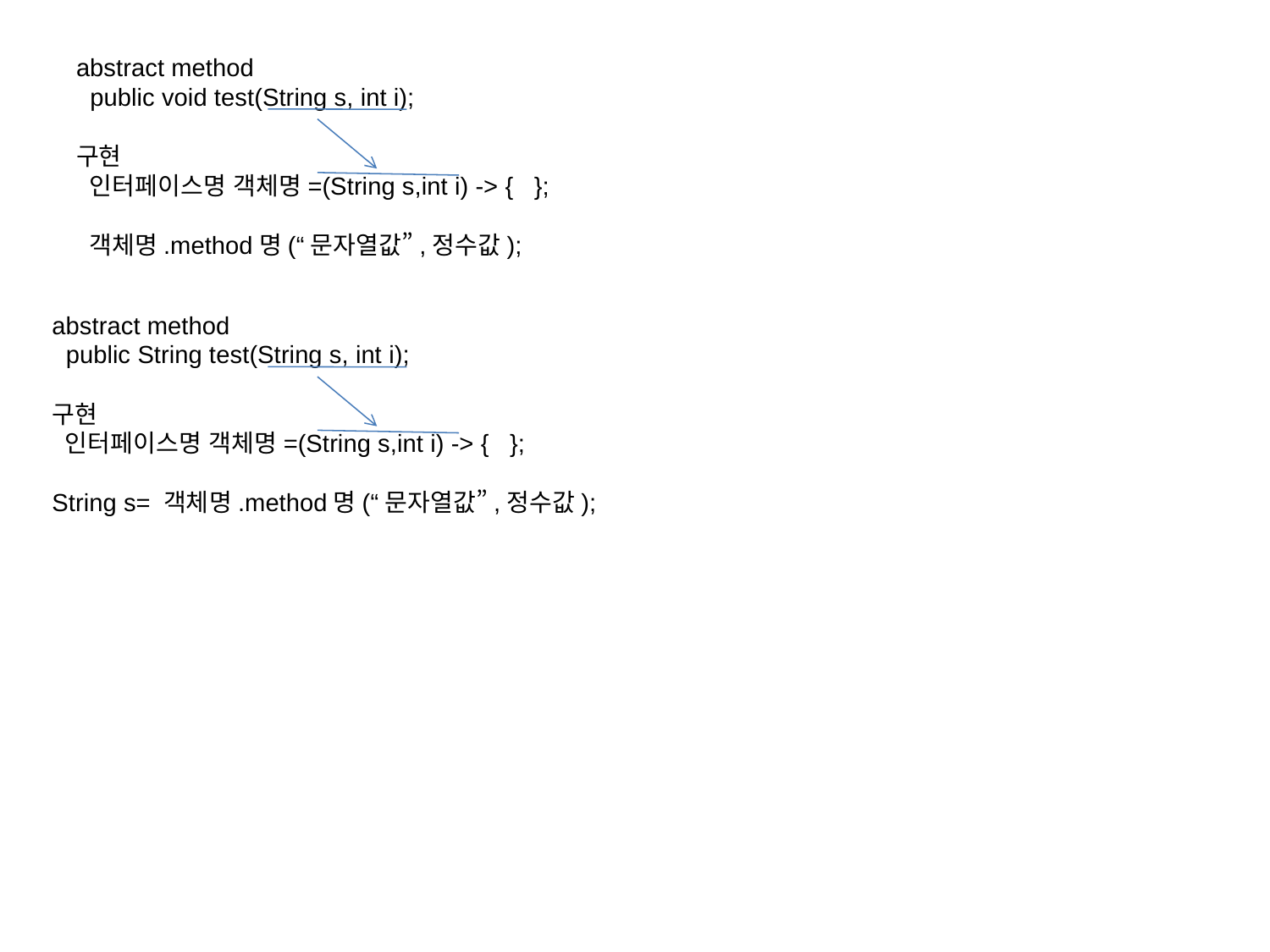

abstract method
  public void test(String s, int i);

구현
 인터페이스명 객체명=(String s,int i) -> {   };

 객체명.method명(“문자열값”,정수값);
abstract method
  public String test(String s, int i);

구현
 인터페이스명 객체명=(String s,int i) -> {   };

String s= 객체명.method명(“문자열값”,정수값);